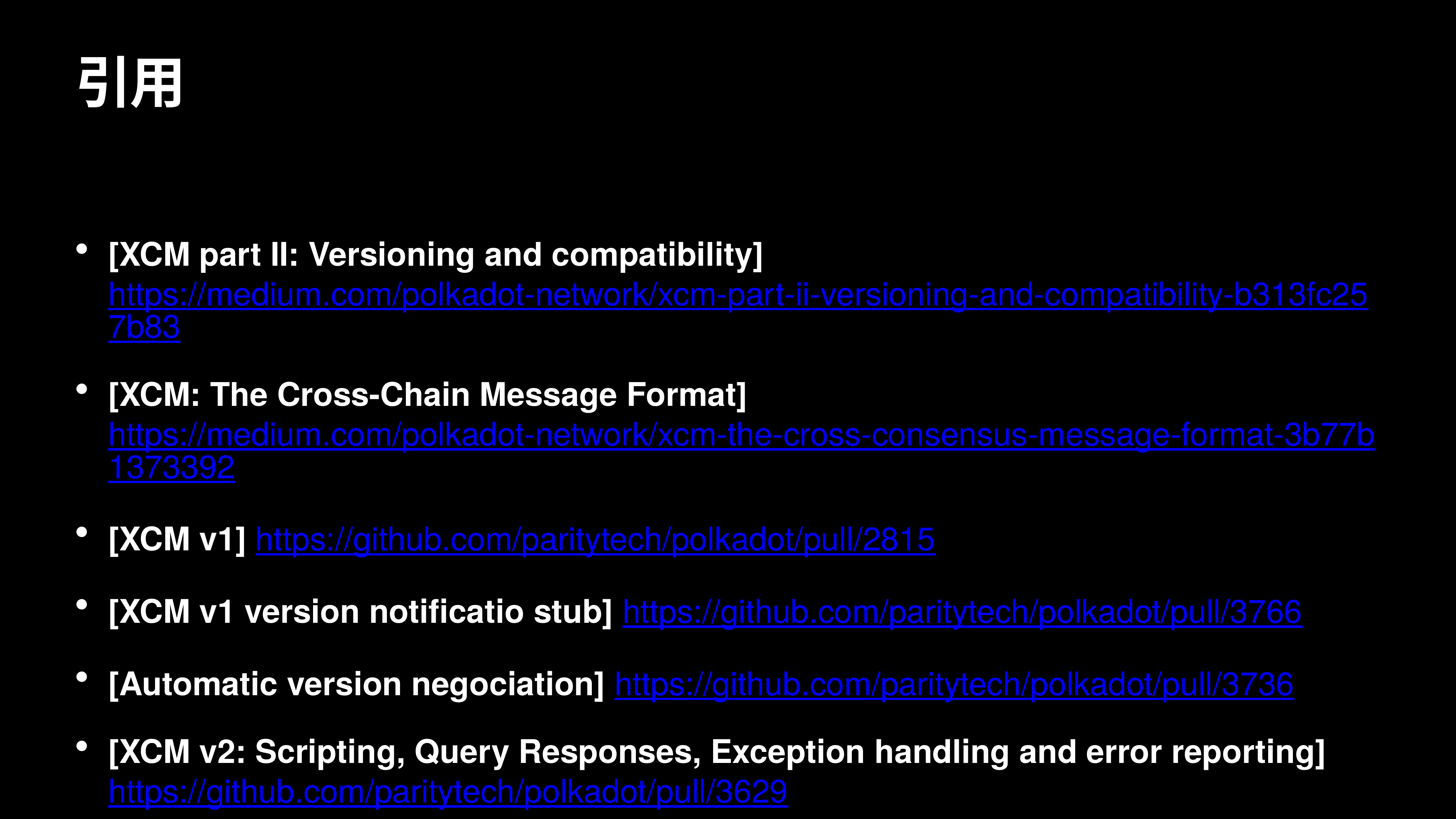

# 引用
[XCM part II: Versioning and compatibility] https://medium.com/polkadot-network/xcm-part-ii-versioning-and-compatibility-b313fc257b83
[XCM: The Cross-Chain Message Format] https://medium.com/polkadot-network/xcm-the-cross-consensus-message-format-3b77b1373392
[XCM v1] https://github.com/paritytech/polkadot/pull/2815
[XCM v1 version notificatio stub] https://github.com/paritytech/polkadot/pull/3766
[Automatic version negociation] https://github.com/paritytech/polkadot/pull/3736
[XCM v2: Scripting, Query Responses, Exception handling and error reporting] https://github.com/paritytech/polkadot/pull/3629